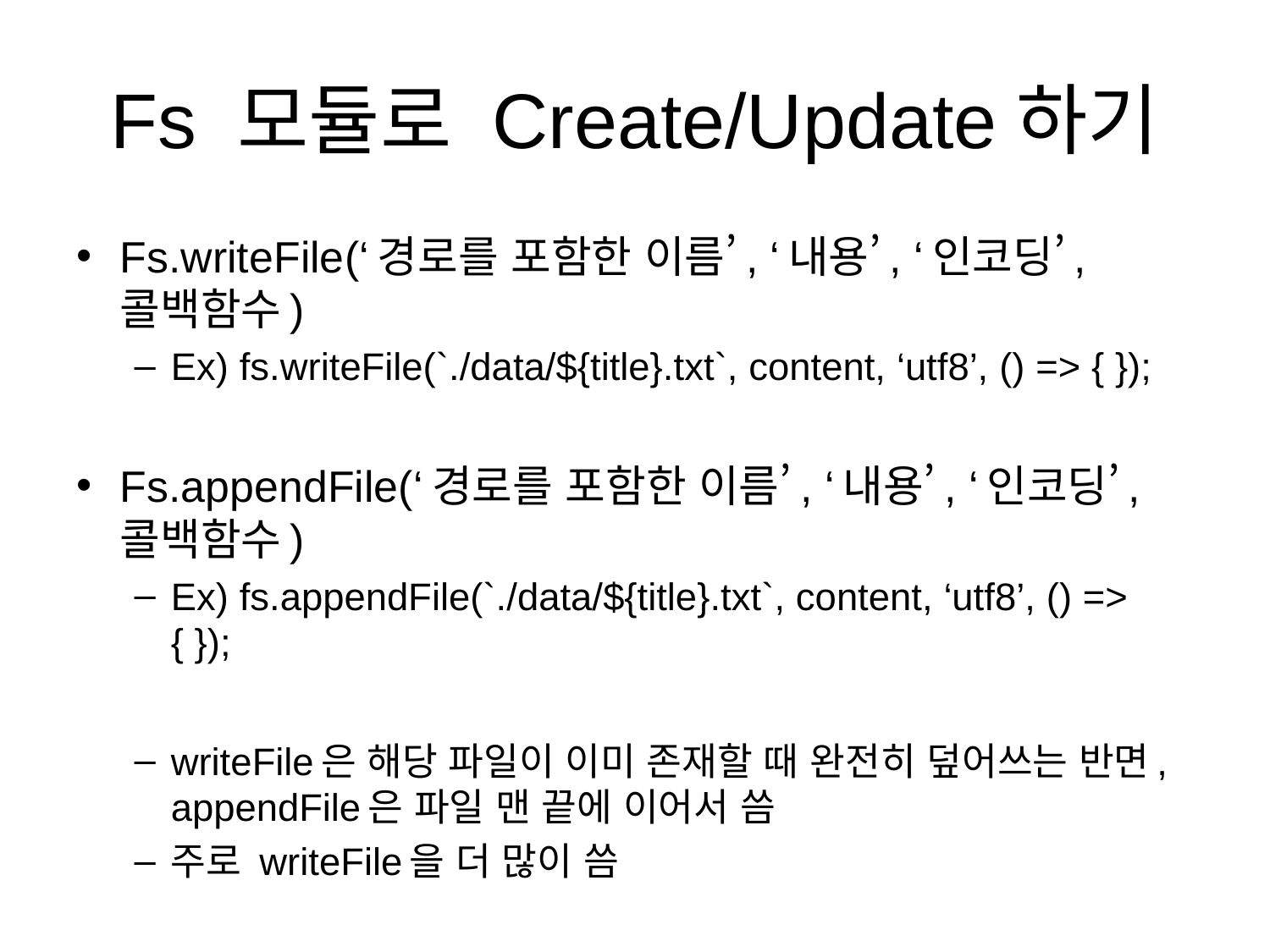

# Fs 모듈로 Create/Update하기
Fs.writeFile(‘경로를 포함한 이름’, ‘내용’, ‘인코딩’, 콜백함수)
Ex) fs.writeFile(`./data/${title}.txt`, content, ‘utf8’, () => { });

Fs.appendFile(‘경로를 포함한 이름’, ‘내용’, ‘인코딩’, 콜백함수)
Ex) fs.appendFile(`./data/${title}.txt`, content, ‘utf8’, () => { });

writeFile은 해당 파일이 이미 존재할 때 완전히 덮어쓰는 반면, appendFile은 파일 맨 끝에 이어서 씀
주로 writeFile을 더 많이 씀